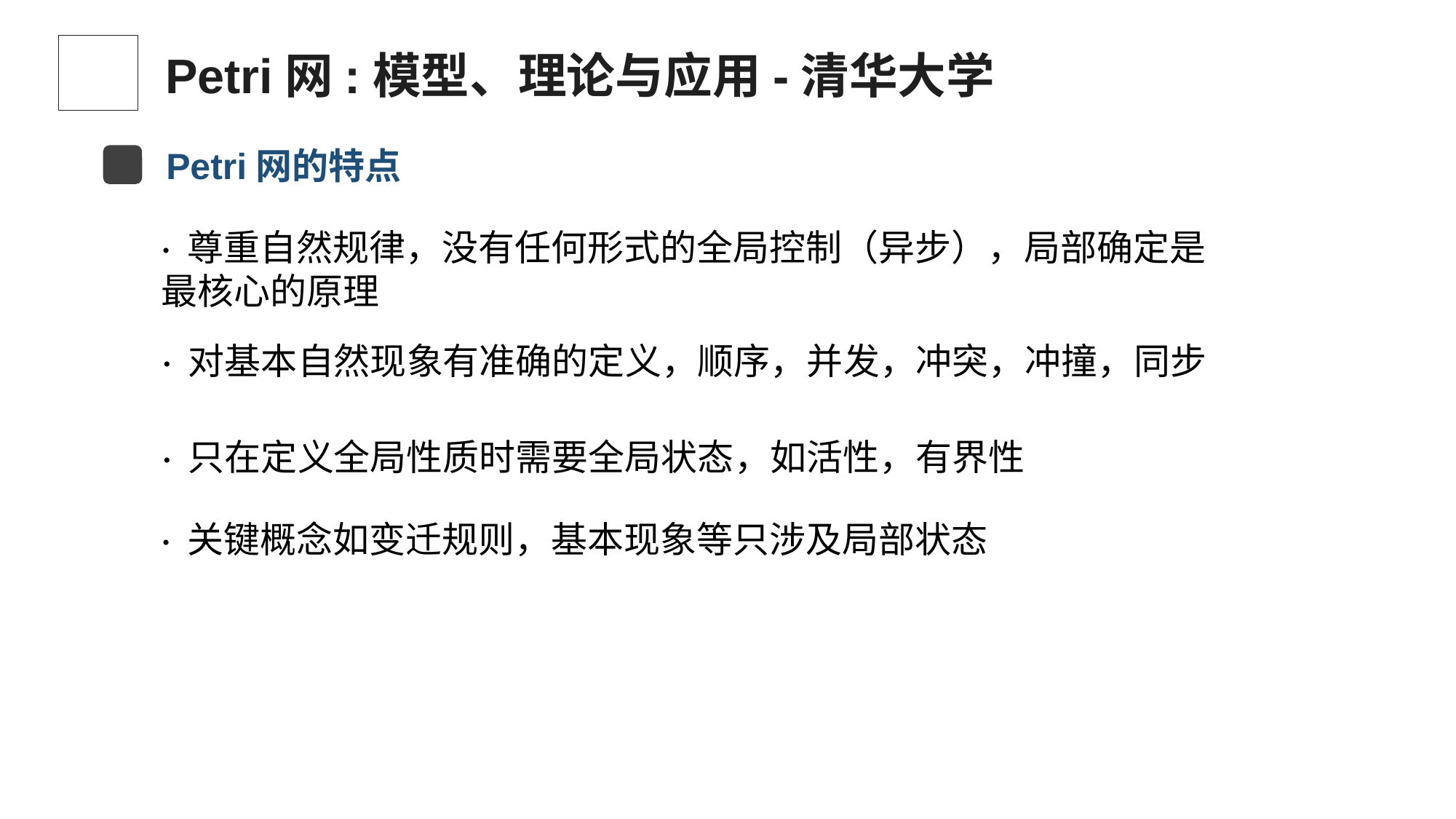

Petri网:模型、理论与应用-清华大学

Petri网的特点

· 尊重自然规律，没有任何形式的全局控制（异步），局部确定是最核心的原理
· 对基本自然现象有准确的定义，顺序，并发，冲突，冲撞，同步
· 只在定义全局性质时需要全局状态，如活性，有界性

· 关键概念如变迁规则，基本现象等只涉及局部状态